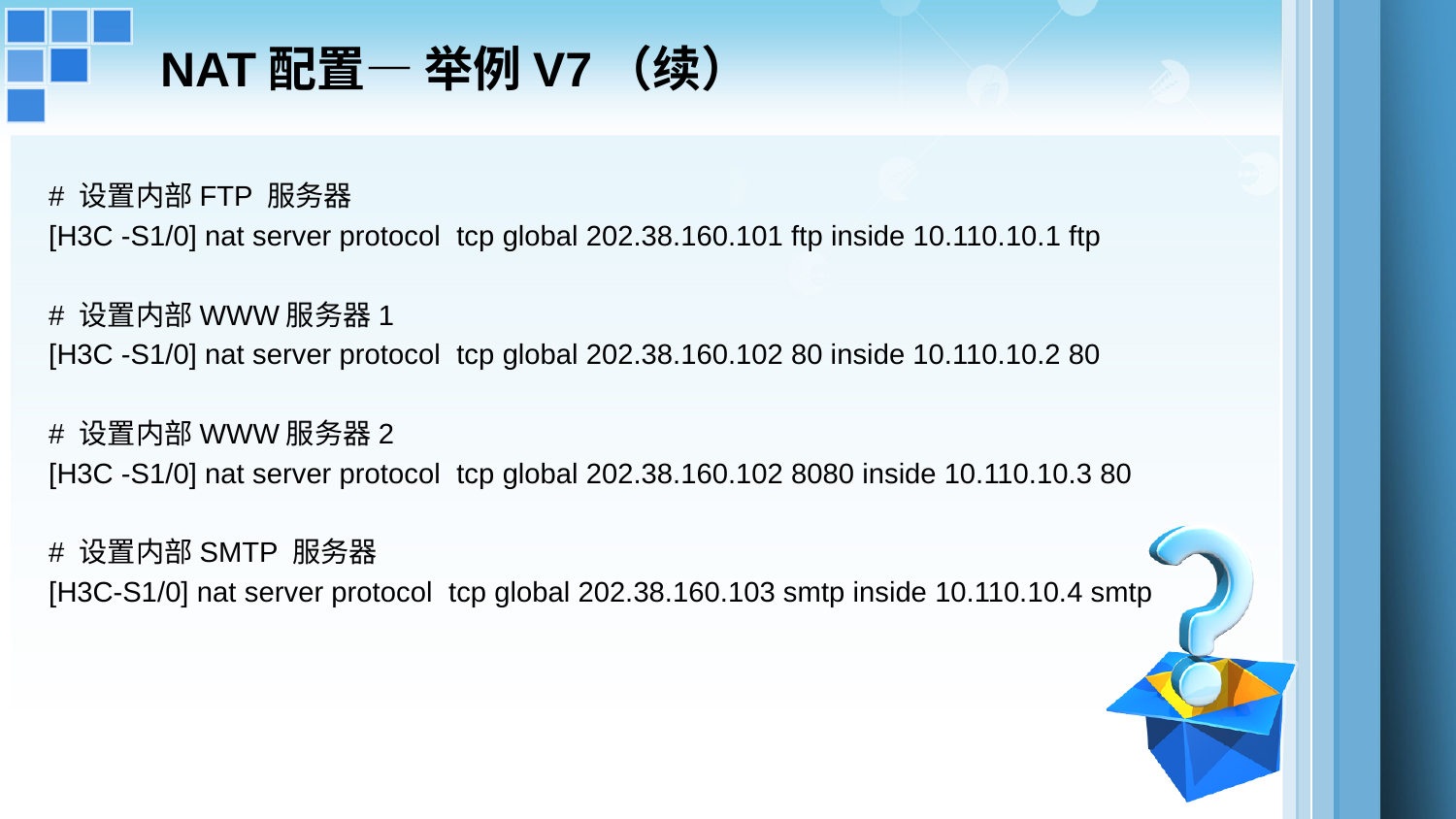

# NAT配置— 举例V7（续）
# 设置内部FTP 服务器
[H3C -S1/0] nat server protocol  tcp global 202.38.160.101 ftp inside 10.110.10.1 ftp

# 设置内部WWW服务器1
[H3C -S1/0] nat server protocol  tcp global 202.38.160.102 80 inside 10.110.10.2 80

# 设置内部WWW服务器2
[H3C -S1/0] nat server protocol  tcp global 202.38.160.102 8080 inside 10.110.10.3 80

# 设置内部SMTP 服务器
[H3C-S1/0] nat server protocol  tcp global 202.38.160.103 smtp inside 10.110.10.4 smtp